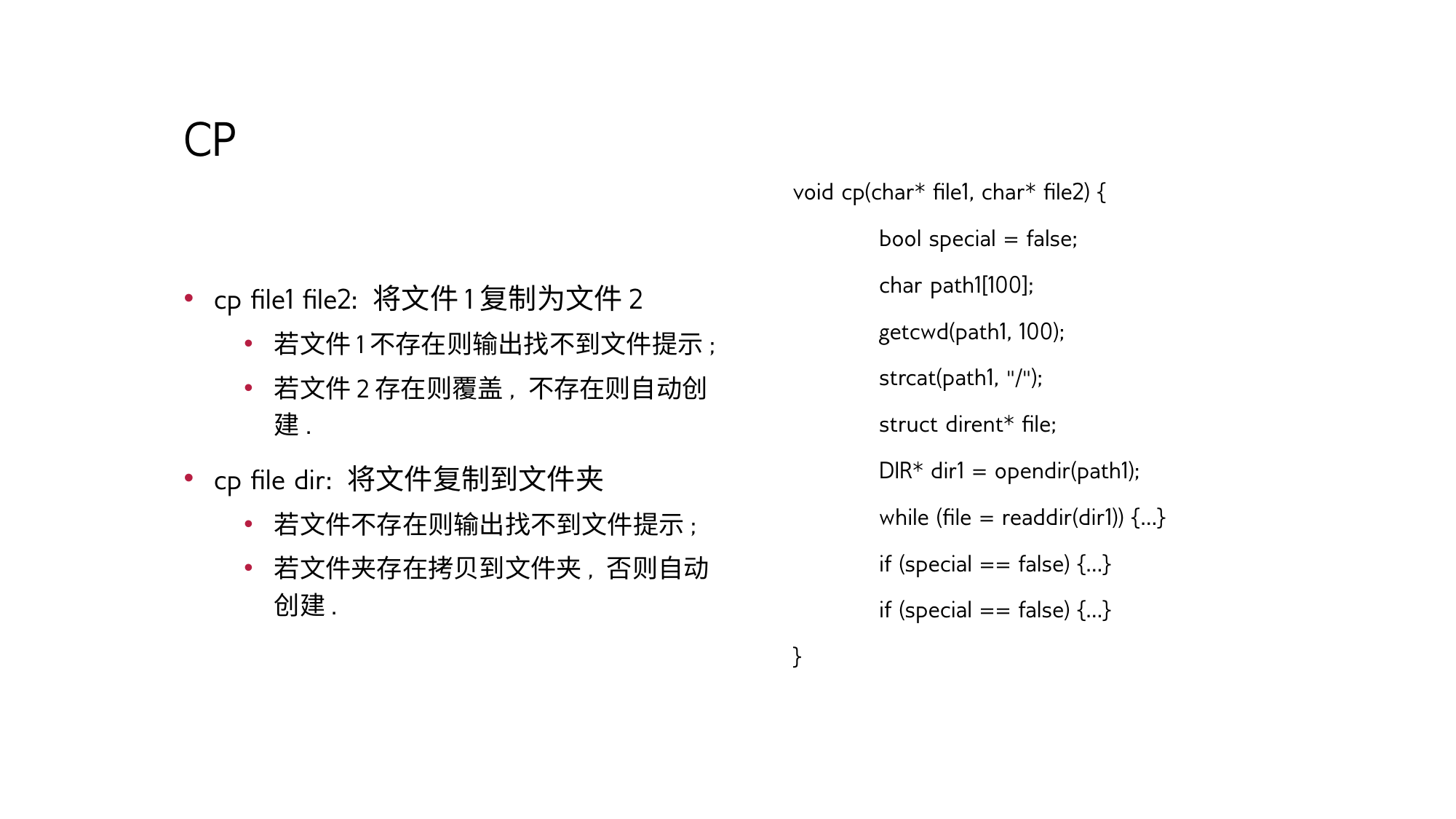

# CP
void cp(char* file1, char* file2) {
	bool special = false;
	char path1[100];
	getcwd(path1, 100);
	strcat(path1, "/");
	struct dirent* file;
	DIR* dir1 = opendir(path1);
	while (file = readdir(dir1)) {…}
	if (special == false) {…}
	if (special == false) {…}
}
cp file1 file2: 将文件1复制为文件2
若文件1不存在则输出找不到文件提示;
若文件2存在则覆盖, 不存在则自动创建.
cp file dir: 将文件复制到文件夹
若文件不存在则输出找不到文件提示;
若文件夹存在拷贝到文件夹, 否则自动创建.